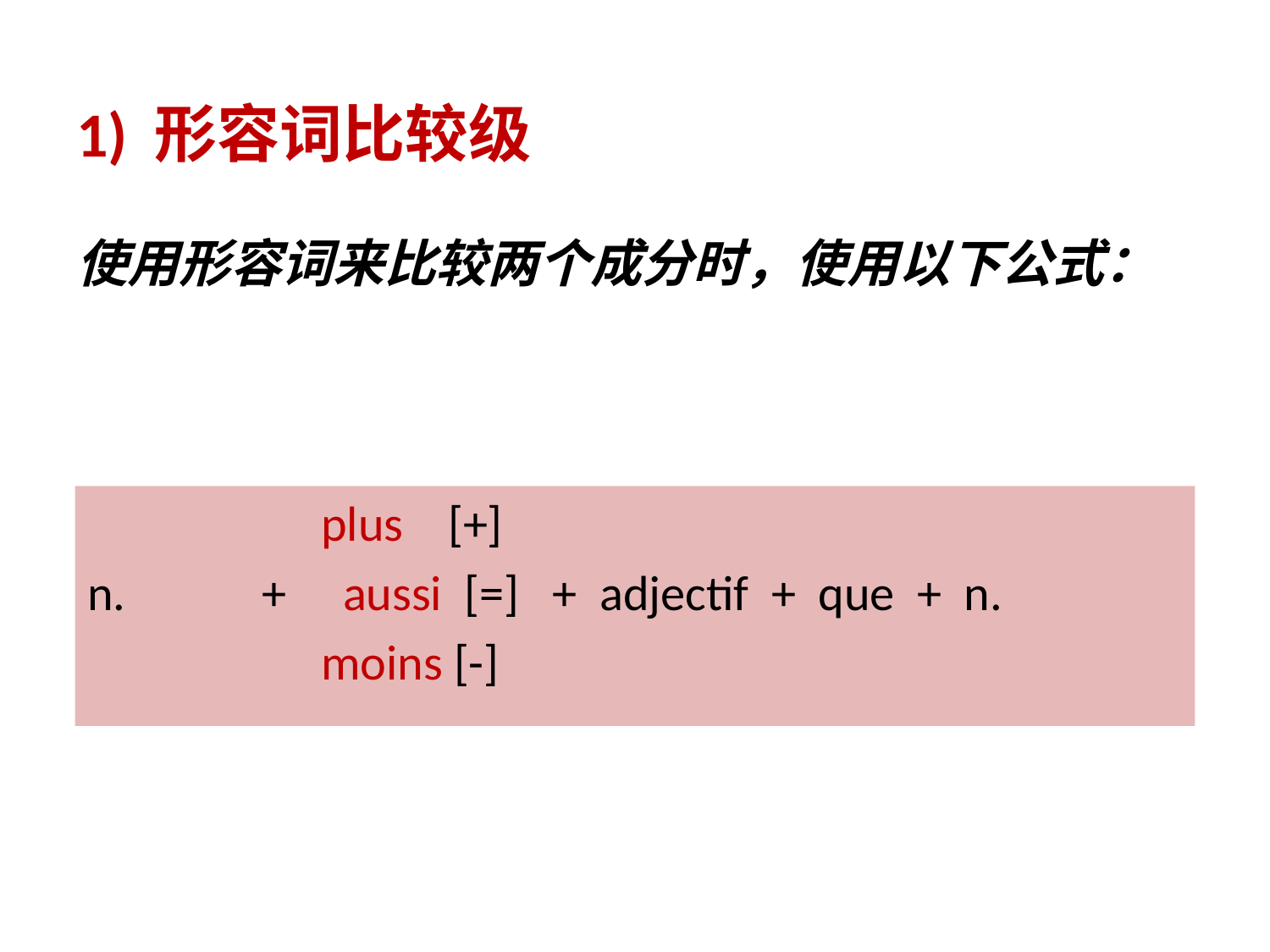

# 1) 形容词比较级 使用形容词来比较两个成分时，使用以下公式：
plus    [+]
n. 	+     aussi  [=]   +  adjectif  +  que  +  n.
moins [-]